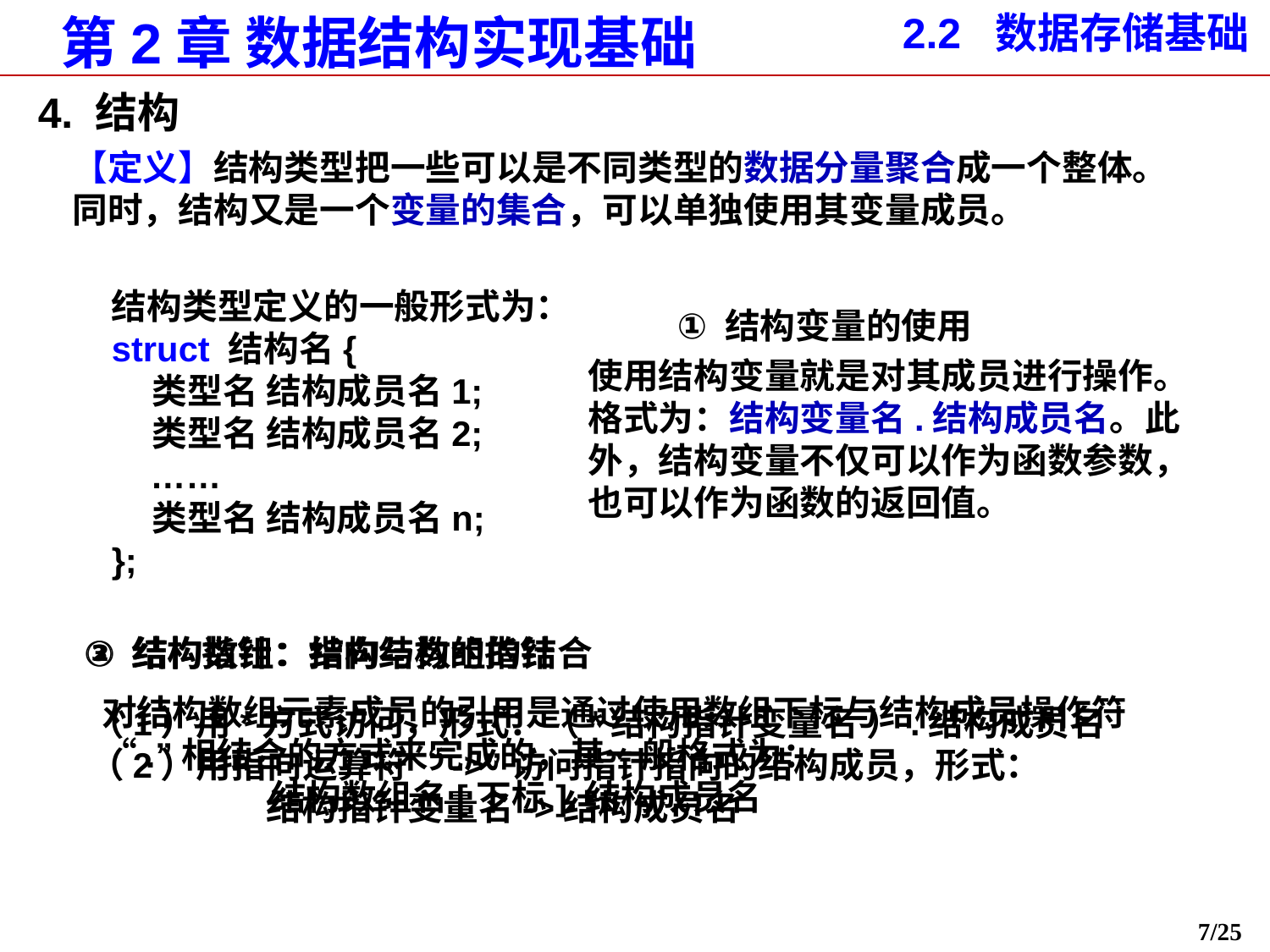

2.2  数据存储基础
4. 结构
【定义】结构类型把一些可以是不同类型的数据分量聚合成一个整体。同时，结构又是一个变量的集合，可以单独使用其变量成员。
结构类型定义的一般形式为：
struct 结构名{
    类型名 结构成员名1;
    类型名 结构成员名2;
    ……
    类型名 结构成员名n;
};
结构变量的使用
使用结构变量就是对其成员进行操作。格式为：结构变量名.结构成员名。此外，结构变量不仅可以作为函数参数，也可以作为函数的返回值。
结构指针：指向结构的指针
结构数组：结构与数组的结合
对结构数组元素成员的引用是通过使用数组下标与结构成员操作符“.”相结合的方式来完成的，其一般格式为：
                    结构数组名[下标].结构成员名
（1）用*方式访问，形式：（*结构指针变量名 ）.结构成员名
（2）用指向运算符“->”访问指针指向的结构成员，形式：
                     结构指针变量名->结构成员名
7/25